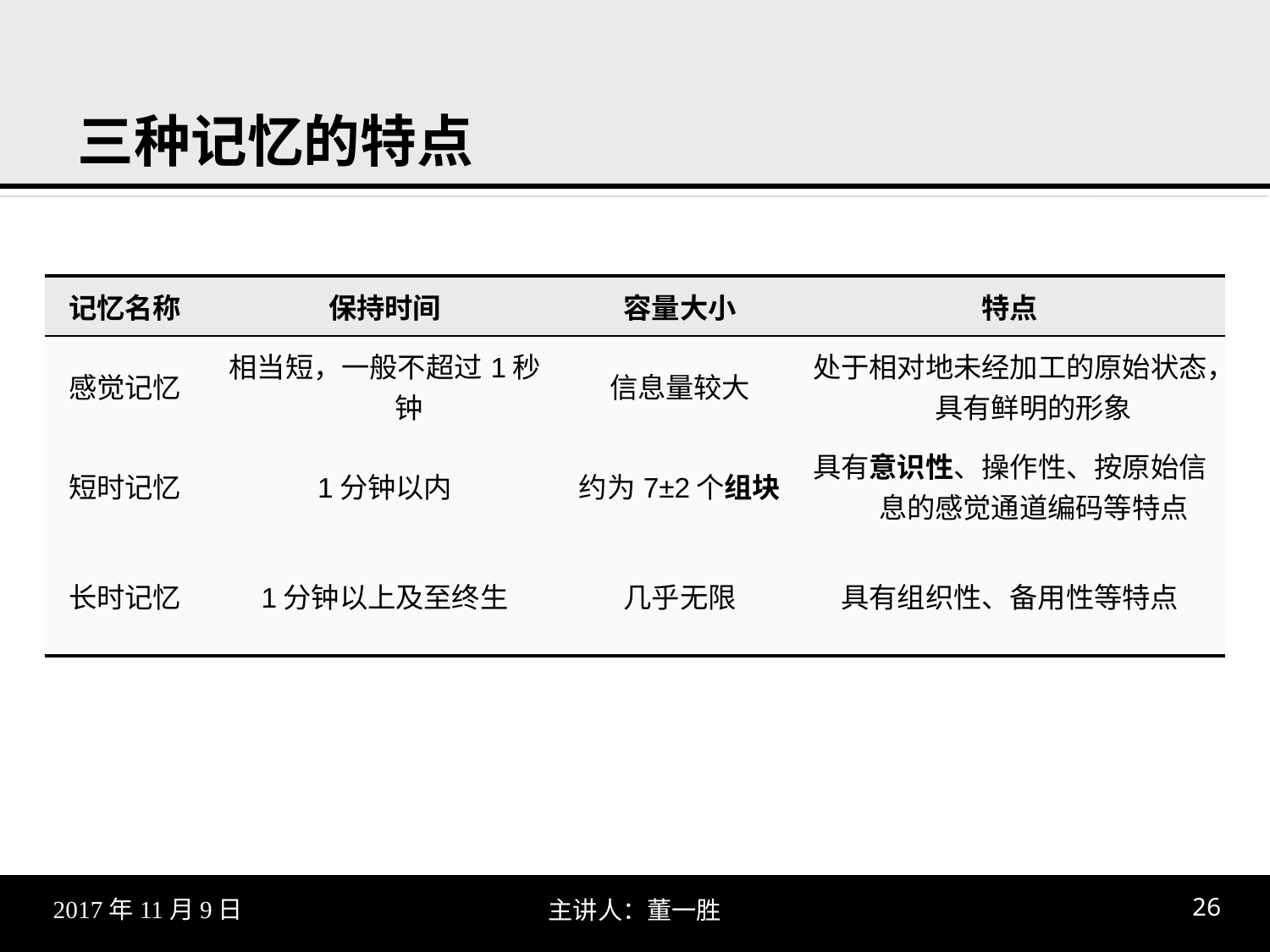

# 三种记忆的特点
| 记忆名称 | 保持时间 | 容量大小 | 特点 |
| --- | --- | --- | --- |
| 感觉记忆 | 相当短，一般不超过1秒钟 | 信息量较大 | 处于相对地未经加工的原始状态，具有鲜明的形象 |
| 短时记忆 | 1分钟以内 | 约为7±2个组块 | 具有意识性、操作性、按原始信息的感觉通道编码等特点 |
| 长时记忆 | 1分钟以上及至终生 | 几乎无限 | 具有组织性、备用性等特点 |
2017年11月9日
26
主讲人：董一胜